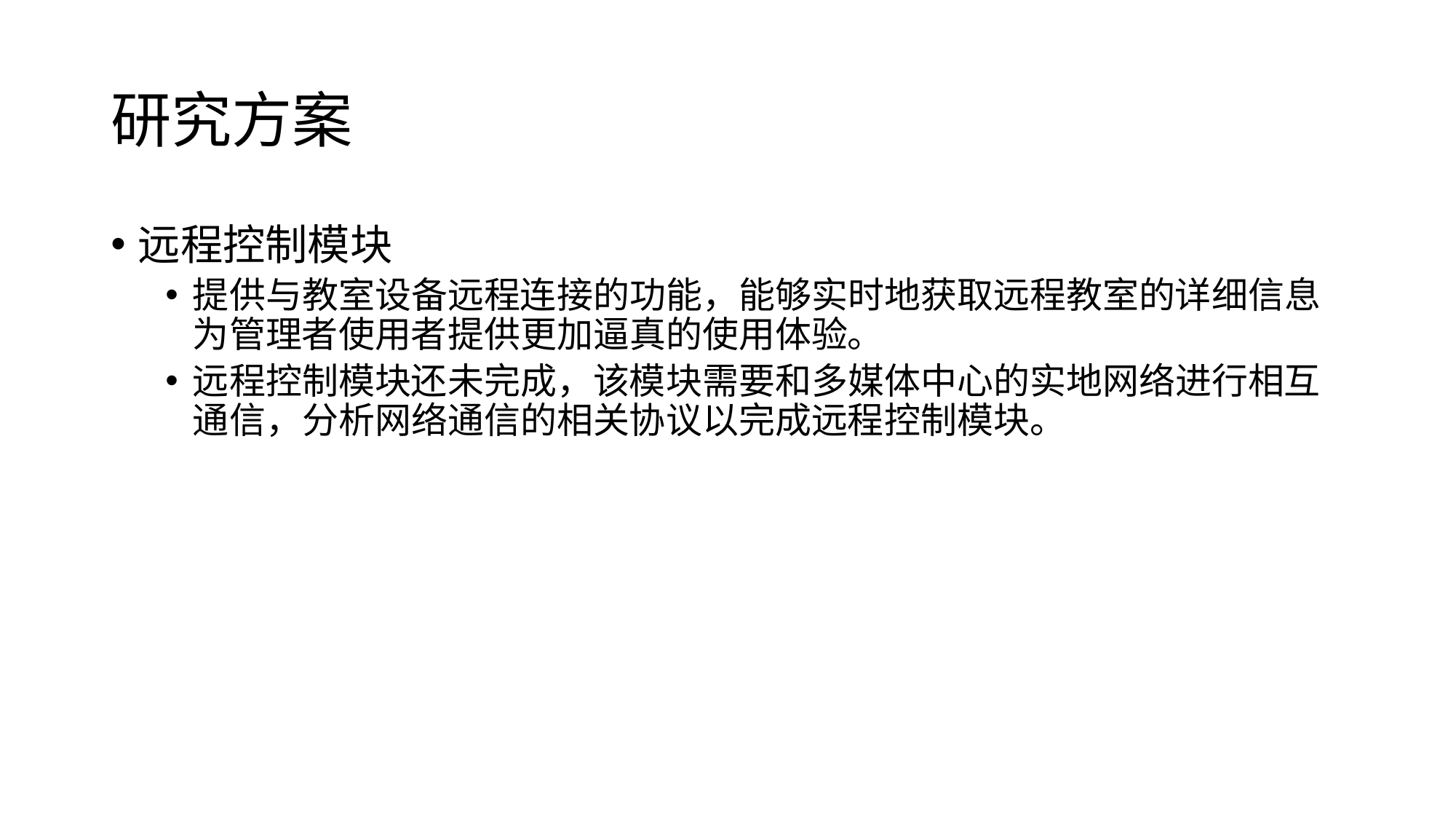

# 研究方案
远程控制模块
提供与教室设备远程连接的功能，能够实时地获取远程教室的详细信息为管理者使用者提供更加逼真的使用体验。
远程控制模块还未完成，该模块需要和多媒体中心的实地网络进行相互通信，分析网络通信的相关协议以完成远程控制模块。